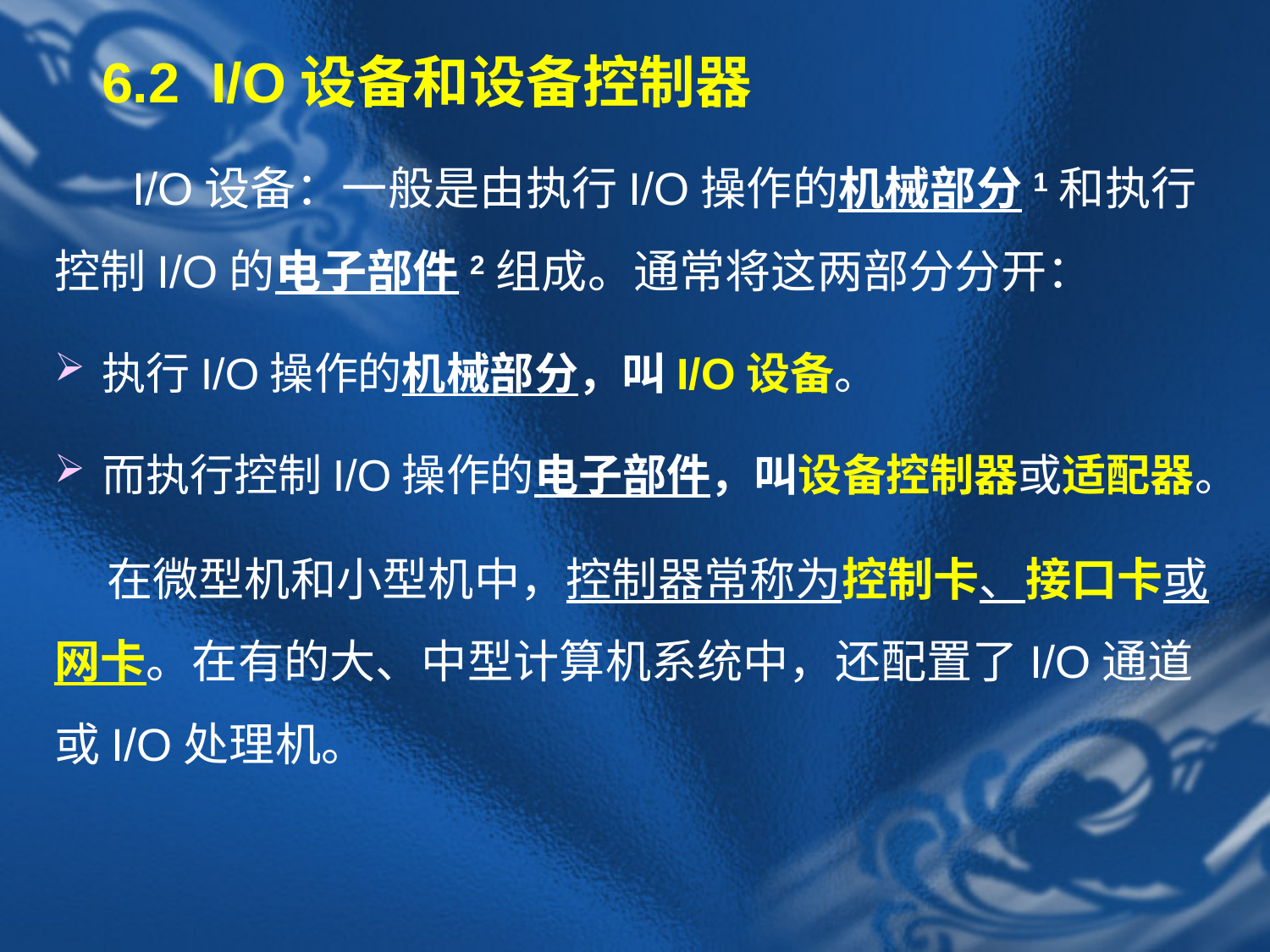

# 6.2  I/O设备和设备控制器
　  I/O设备：一般是由执行I/O操作的机械部分1和执行控制I/O的电子部件2组成。通常将这两部分分开：
执行I/O操作的机械部分，叫I/O设备。
而执行控制I/O操作的电子部件，叫设备控制器或适配器。
    在微型机和小型机中，控制器常称为控制卡、接口卡或网卡。在有的大、中型计算机系统中，还配置了I/O通道或I/O处理机。